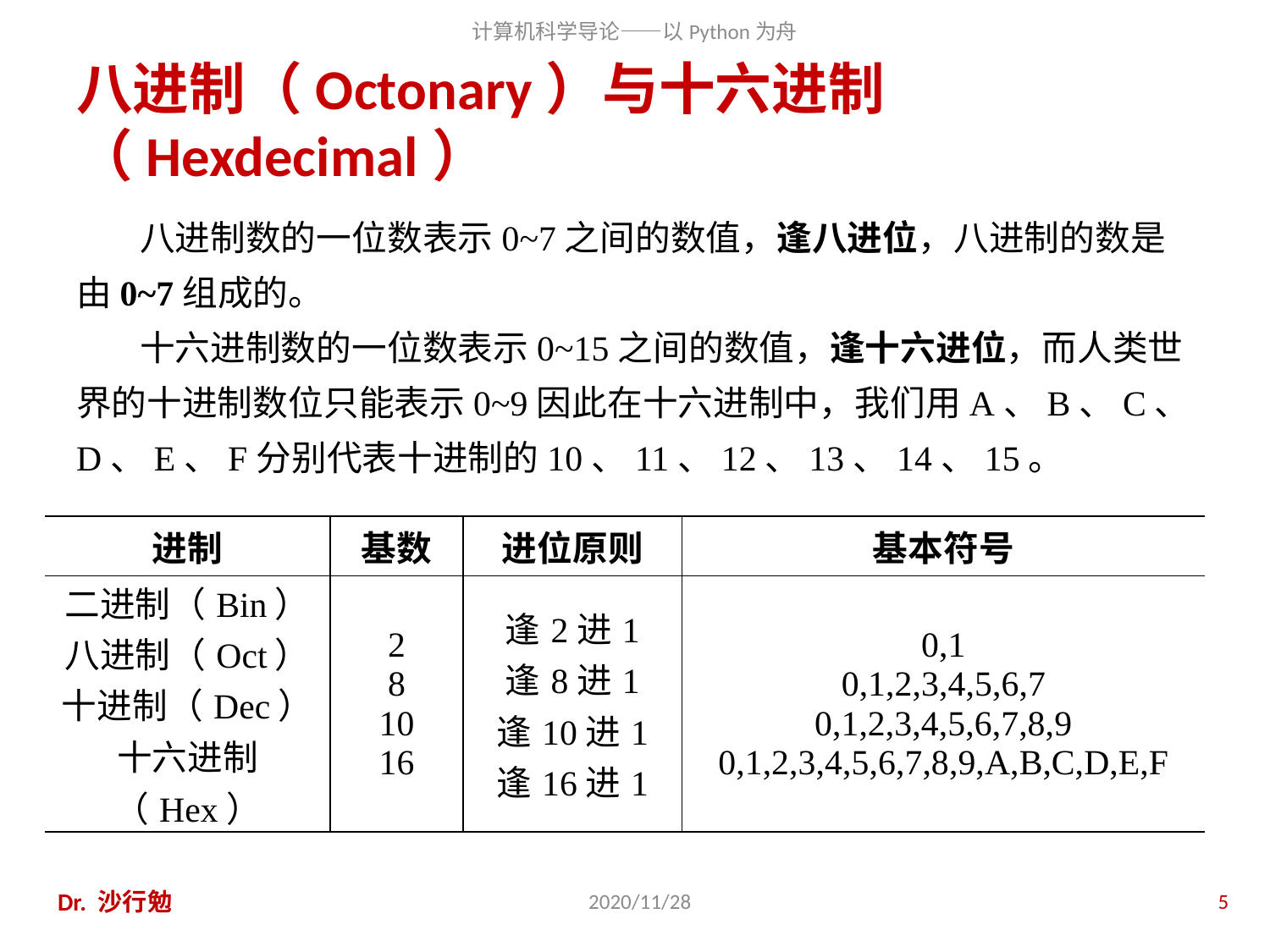

# 八进制（Octonary）与十六进制（Hexdecimal）
八进制数的一位数表示0~7之间的数值，逢八进位，八进制的数是由0~7组成的。
十六进制数的一位数表示0~15之间的数值，逢十六进位，而人类世界的十进制数位只能表示0~9因此在十六进制中，我们用A、B、C、D、E、F分别代表十进制的10、11、12、13、14、15。

| 进制 | 基数 | 进位原则 | 基本符号 |
| --- | --- | --- | --- |
| 二进制（Bin） 八进制（Oct） 十进制（Dec） 十六进制（Hex） | 2 8 10 16 | 逢2进1 逢8进1 逢10进1 逢16进1 | 0,1 0,1,2,3,4,5,6,7 0,1,2,3,4,5,6,7,8,9 0,1,2,3,4,5,6,7,8,9,A,B,C,D,E,F |
Dr. 沙行勉
2020/11/28
5